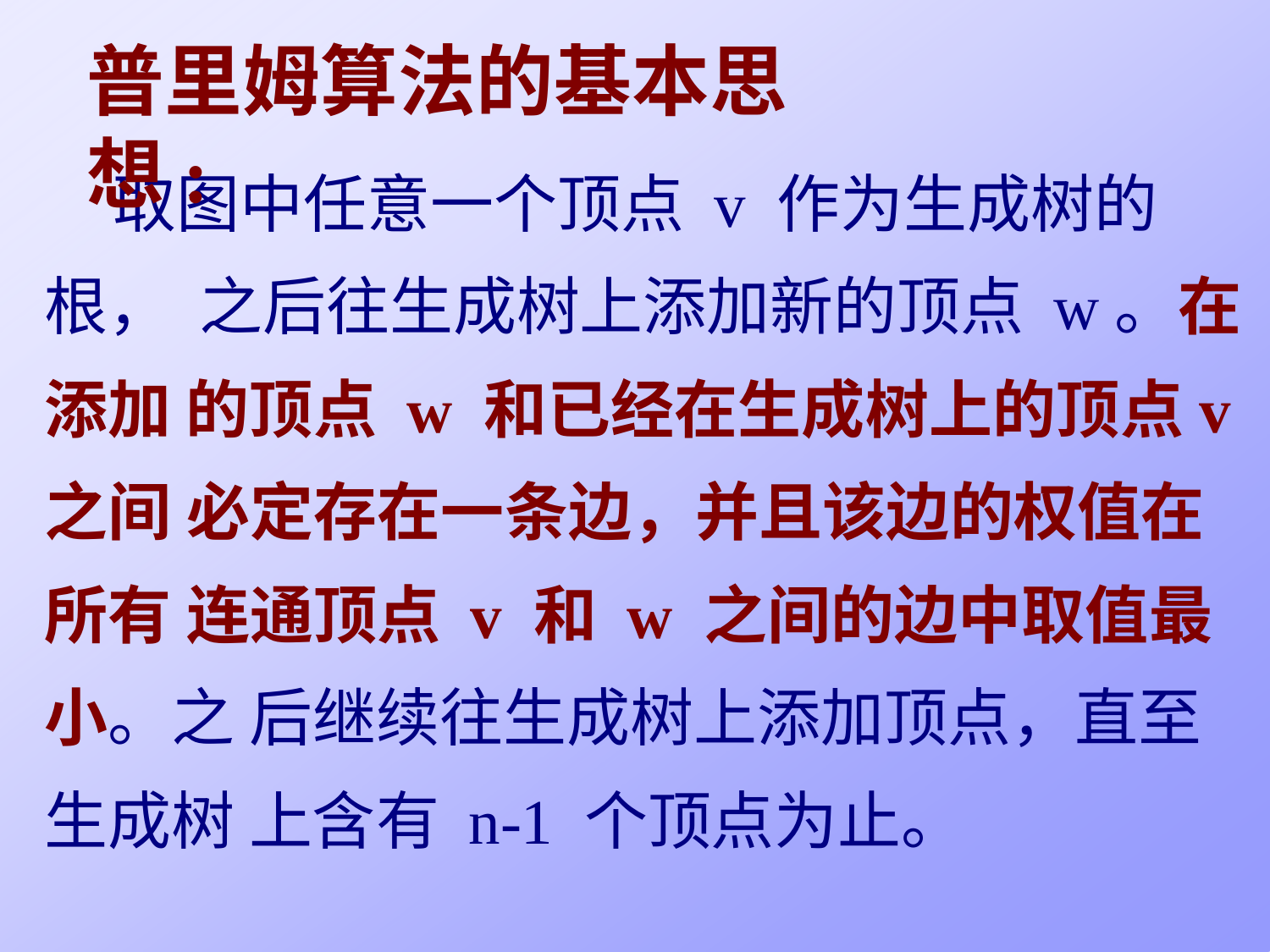

# 普里姆算法的基本思想:
取图中任意一个顶点 v 作为生成树的根，  之后往生成树上添加新的顶点 w。在添加 的顶点 w 和已经在生成树上的顶点v 之间 必定存在一条边，并且该边的权值在所有 连通顶点 v 和 w 之间的边中取值最小。之 后继续往生成树上添加顶点，直至生成树 上含有 n-1 个顶点为止。